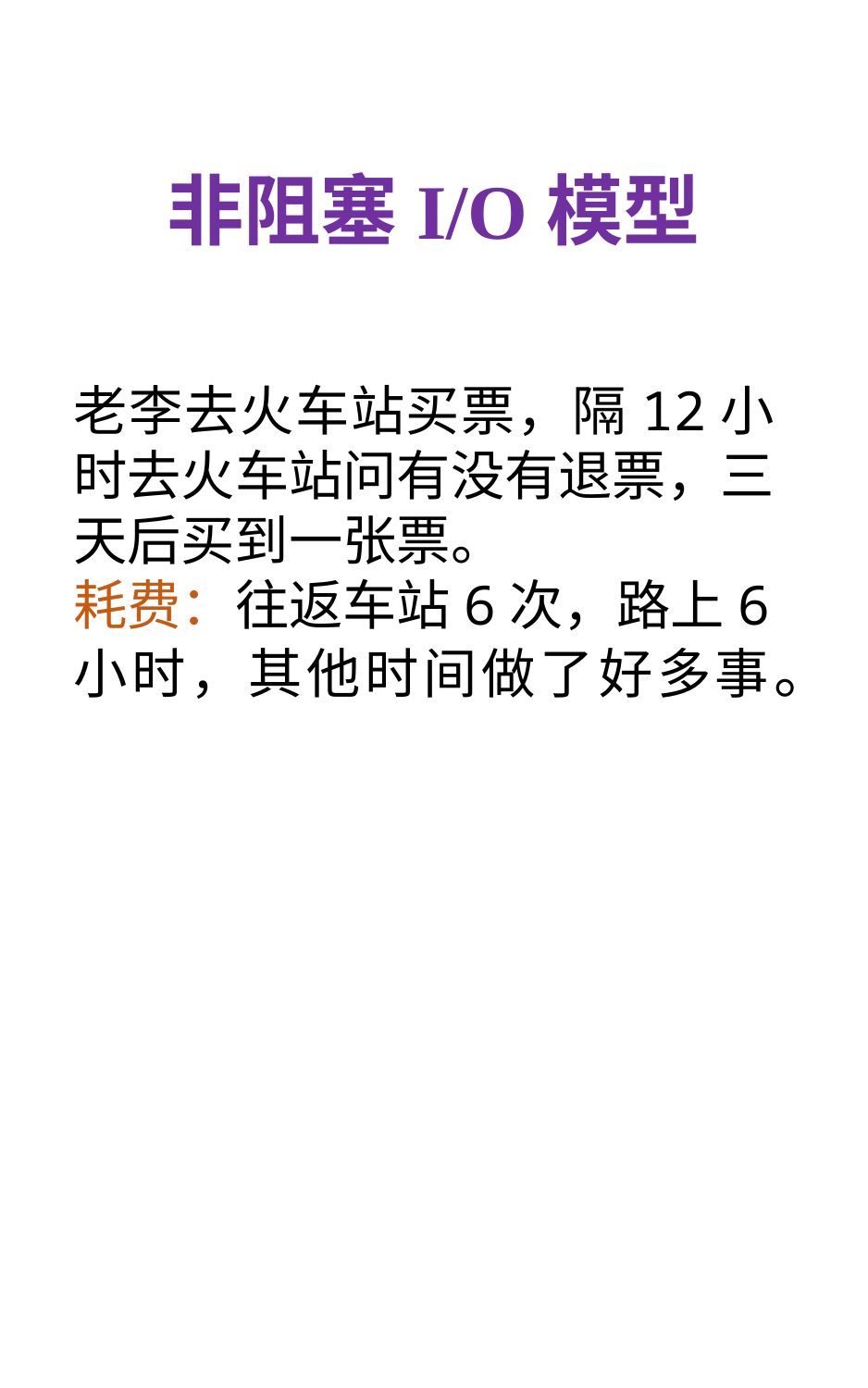

# 非阻塞I/O模型
老李去火车站买票，隔12小时去火车站问有没有退票，三天后买到一张票。
耗费：往返车站6次，路上6小时，其他时间做了好多事。